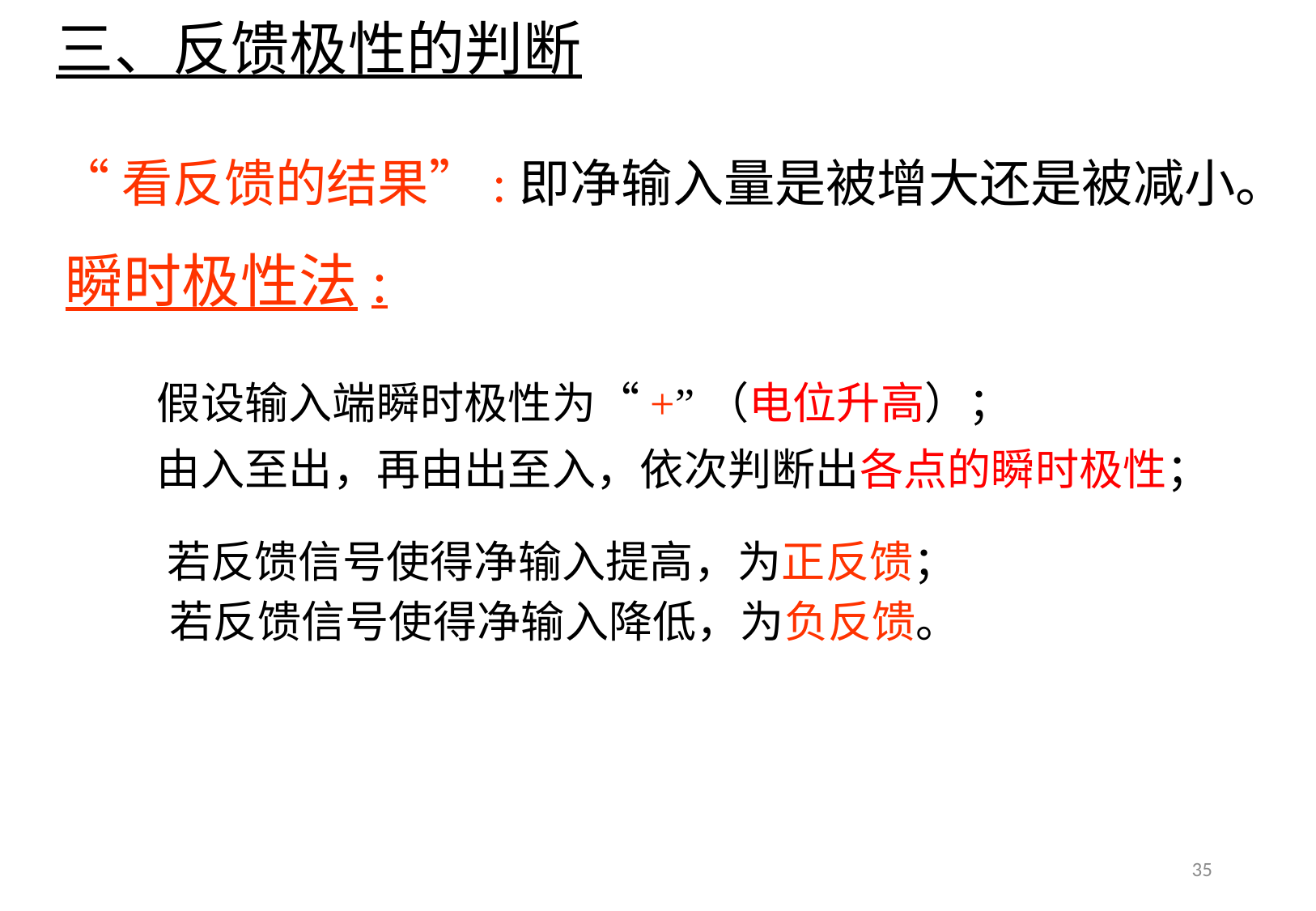

三、反馈极性的判断
“看反馈的结果”:即净输入量是被增大还是被减小。
瞬时极性法:
假设输入端瞬时极性为“+”（电位升高）；
由入至出，再由出至入，依次判断出各点的瞬时极性；
若反馈信号使得净输入提高，为正反馈；
若反馈信号使得净输入降低，为负反馈。
35